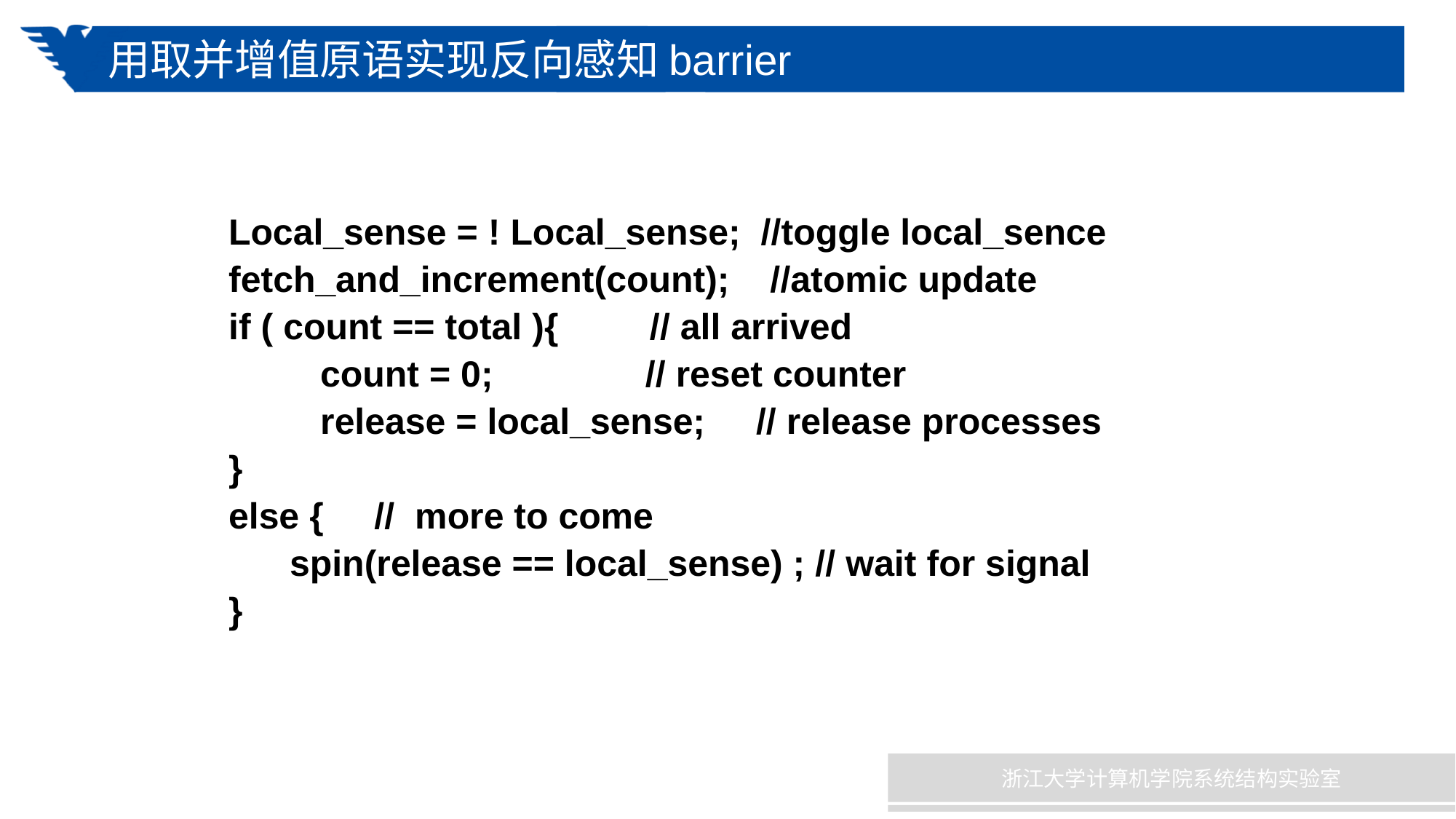

# 用取并增值原语实现反向感知barrier
Local_sense = ! Local_sense;  //toggle local_sence
fetch_and_increment(count);    //atomic update
if ( count == total ){         // all arrived
         count = 0;               // reset counter
         release = local_sense;     // release processes
}
else {     //  more to come
      spin(release == local_sense) ; // wait for signal
}